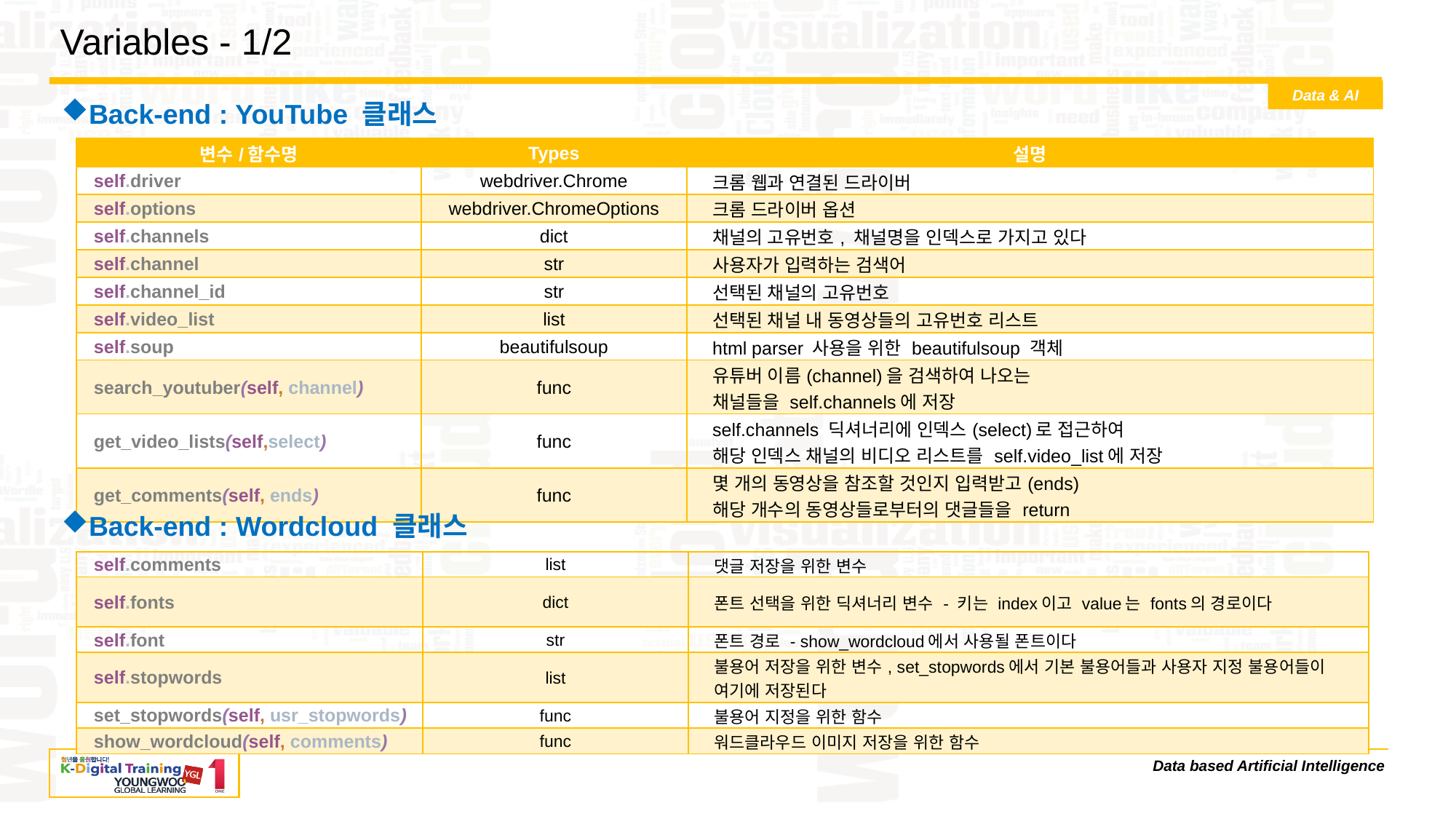

# Variables - 1/2
Back-end : YouTube 클래스
| 변수/함수명 | Types | 설명 |
| --- | --- | --- |
| self.driver | webdriver.Chrome | 크롬 웹과 연결된 드라이버 |
| self.options | webdriver.ChromeOptions | 크롬 드라이버 옵션 |
| self.channels | dict | 채널의 고유번호, 채널명을 인덱스로 가지고 있다 |
| self.channel | str | 사용자가 입력하는 검색어 |
| self.channel\_id | str | 선택된 채널의 고유번호 |
| self.video\_list | list | 선택된 채널 내 동영상들의 고유번호 리스트 |
| self.soup | beautifulsoup | html parser 사용을 위한 beautifulsoup 객체 |
| search\_youtuber(self, channel) | func | 유튜버 이름(channel)을 검색하여 나오는 채널들을 self.channels에 저장 |
| get\_video\_lists(self,select) | func | self.channels 딕셔너리에 인덱스(select)로 접근하여 해당 인덱스 채널의 비디오 리스트를 self.video\_list에 저장 |
| get\_comments(self, ends) | func | 몇 개의 동영상을 참조할 것인지 입력받고(ends) 해당 개수의 동영상들로부터의 댓글들을 return |
Back-end : Wordcloud 클래스
| self.comments | list | 댓글 저장을 위한 변수 |
| --- | --- | --- |
| self.fonts | dict | 폰트 선택을 위한 딕셔너리 변수 - 키는 index이고 value는 fonts의 경로이다 |
| self.font | str | 폰트 경로 - show\_wordcloud에서 사용될 폰트이다 |
| self.stopwords | list | 불용어 저장을 위한 변수, set\_stopwords에서 기본 불용어들과 사용자 지정 불용어들이 여기에 저장된다 |
| set\_stopwords(self, usr\_stopwords) | func | 불용어 지정을 위한 함수 |
| show\_wordcloud(self, comments) | func | 워드클라우드 이미지 저장을 위한 함수 |